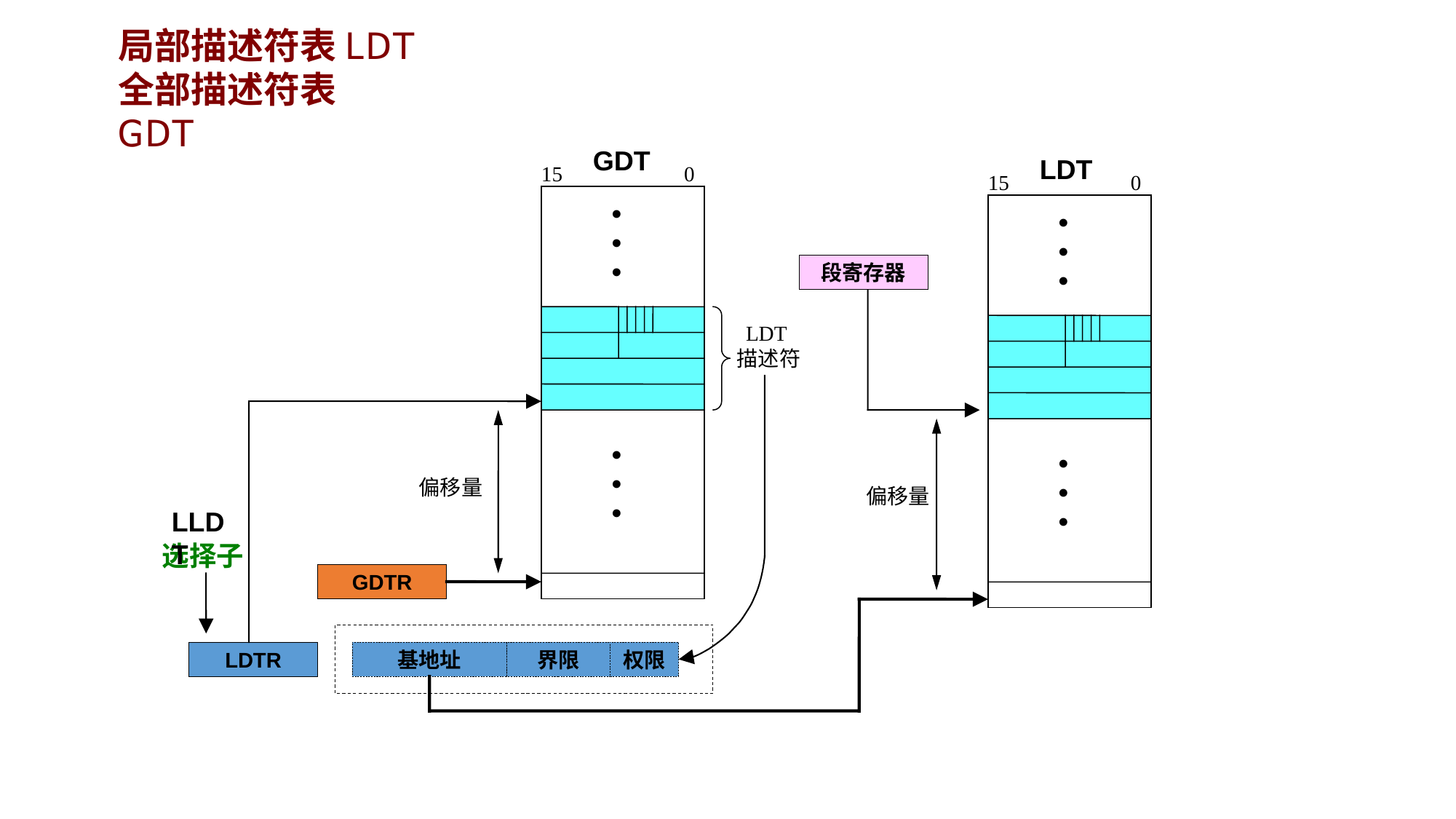

局部描述符表LDT
全部描述符表GDT
GDT
LDT
15                       0
15                       0

·
·
·
·
·
·
段寄存器

LDT
描述符

·
·
·
·
·
·
偏移量
偏移量
LLDT
选择子

GDTR

LDTR
基地址
界限
权限